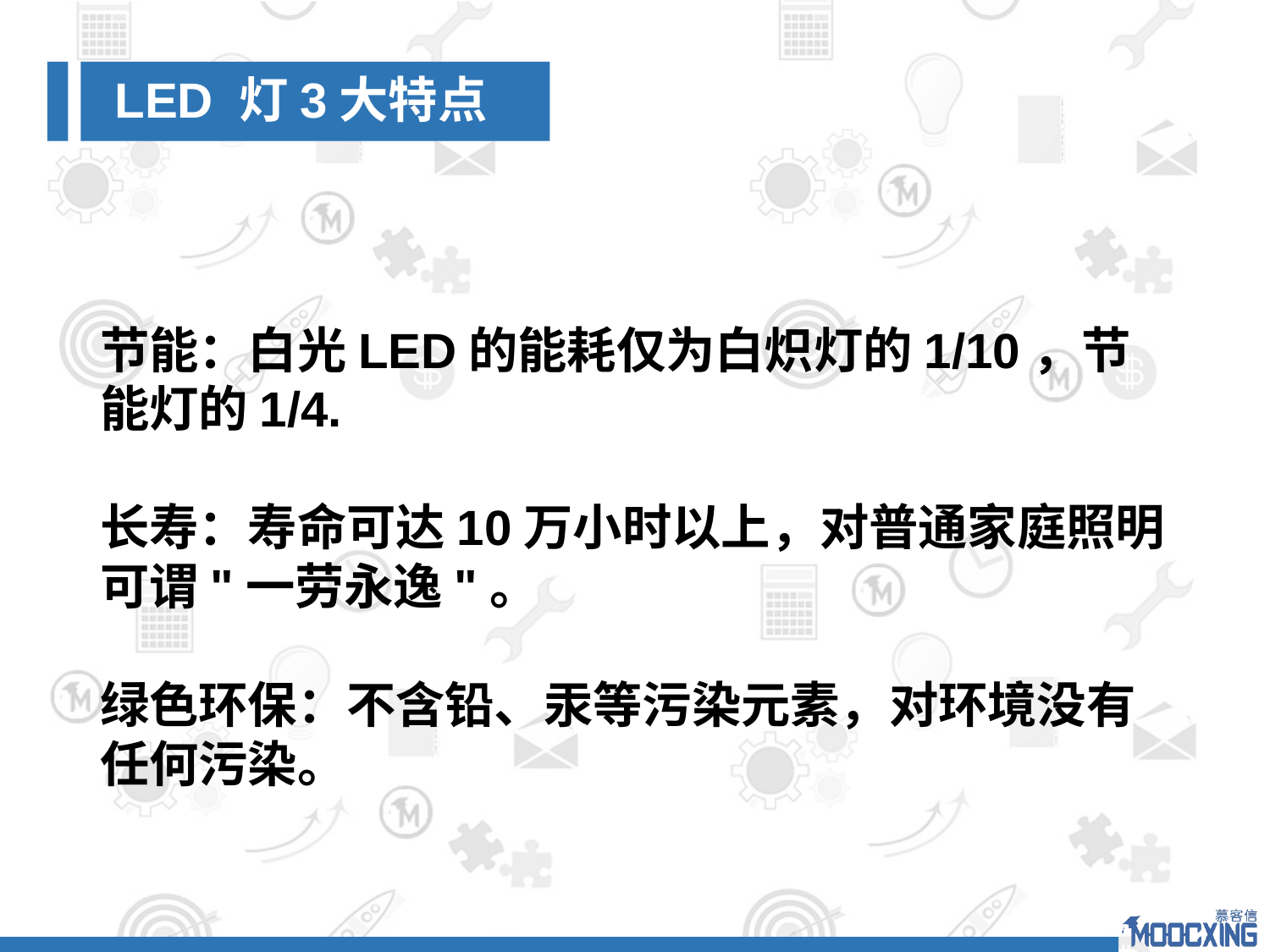

节能：白光LED的能耗仅为白炽灯的1/10，节能灯的1/4.

长寿：寿命可达10万小时以上，对普通家庭照明可谓"一劳永逸"。

绿色环保：不含铅、汞等污染元素，对环境没有任何污染。
# LED 灯3大特点